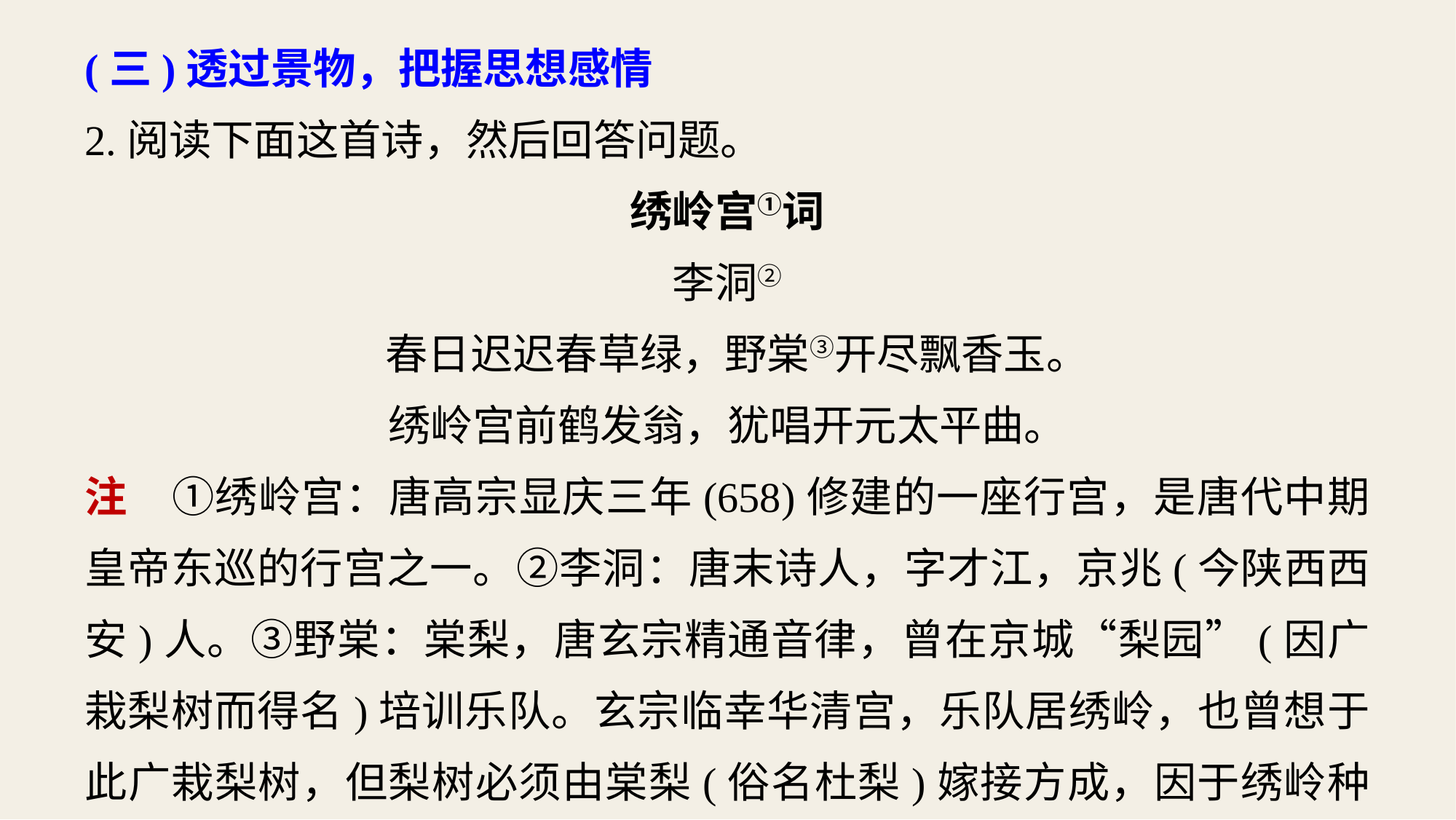

(三)透过景物，把握思想感情
2.阅读下面这首诗，然后回答问题。
绣岭宫①词
李洞②
 春日迟迟春草绿，野棠③开尽飘香玉。
绣岭宫前鹤发翁，犹唱开元太平曲。
注　①绣岭宫：唐高宗显庆三年(658)修建的一座行宫，是唐代中期皇帝东巡的行宫之一。②李洞：唐末诗人，字才江，京兆(今陕西西安)人。③野棠：棠梨，唐玄宗精通音律，曾在京城“梨园”(因广栽梨树而得名)培训乐队。玄宗临幸华清宫，乐队居绣岭，也曾想于此广栽梨树，但梨树必须由棠梨(俗名杜梨)嫁接方成，因于绣岭种棠梨。